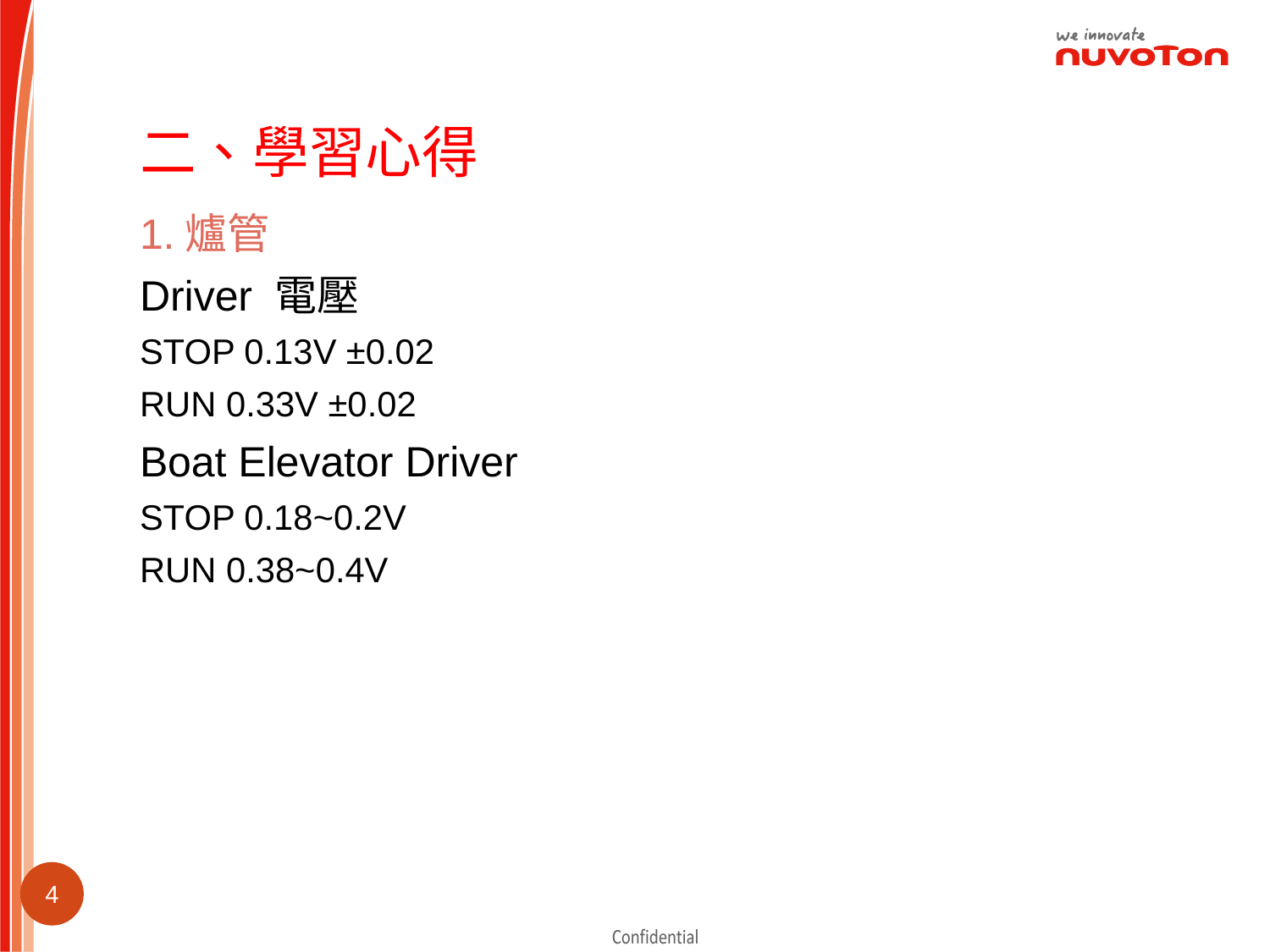

# 二、學習心得
1.爐管
Driver 電壓
STOP 0.13V ±0.02
RUN 0.33V ±0.02
Boat Elevator Driver
STOP 0.18~0.2V
RUN 0.38~0.4V

4